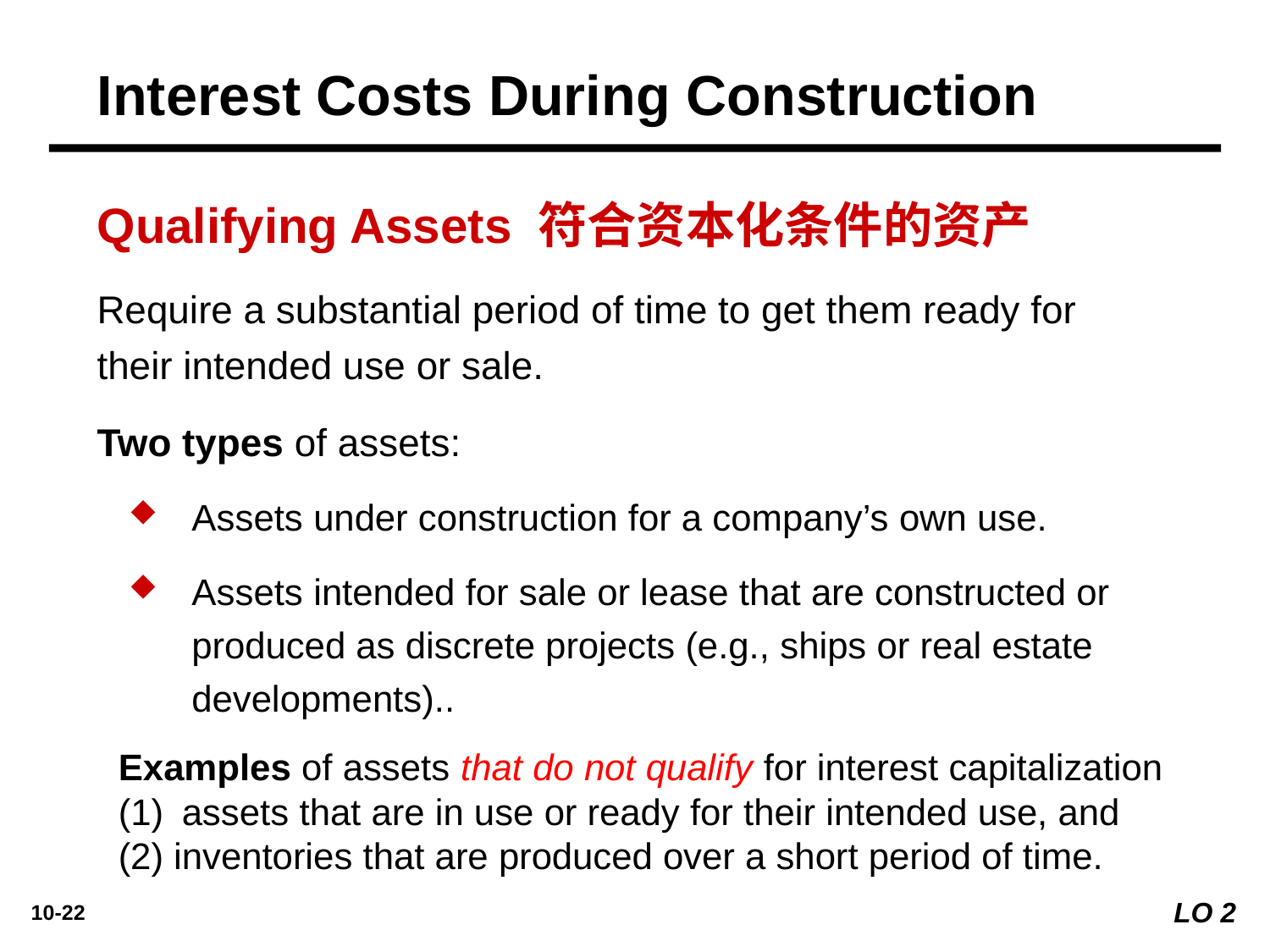

Interest Costs During Construction

Qualifying Assets 符合资本化条件的资产
Require a substantial period of time to get them ready for their intended use or sale.
Two types of assets:
Assets under construction for a company’s own use.
Assets intended for sale or lease that are constructed or produced as discrete projects (e.g., ships or real estate developments)..
Examples of assets that do not qualify for interest capitalization
assets that are in use or ready for their intended use, and
(2) inventories that are produced over a short period of time.
LO 2